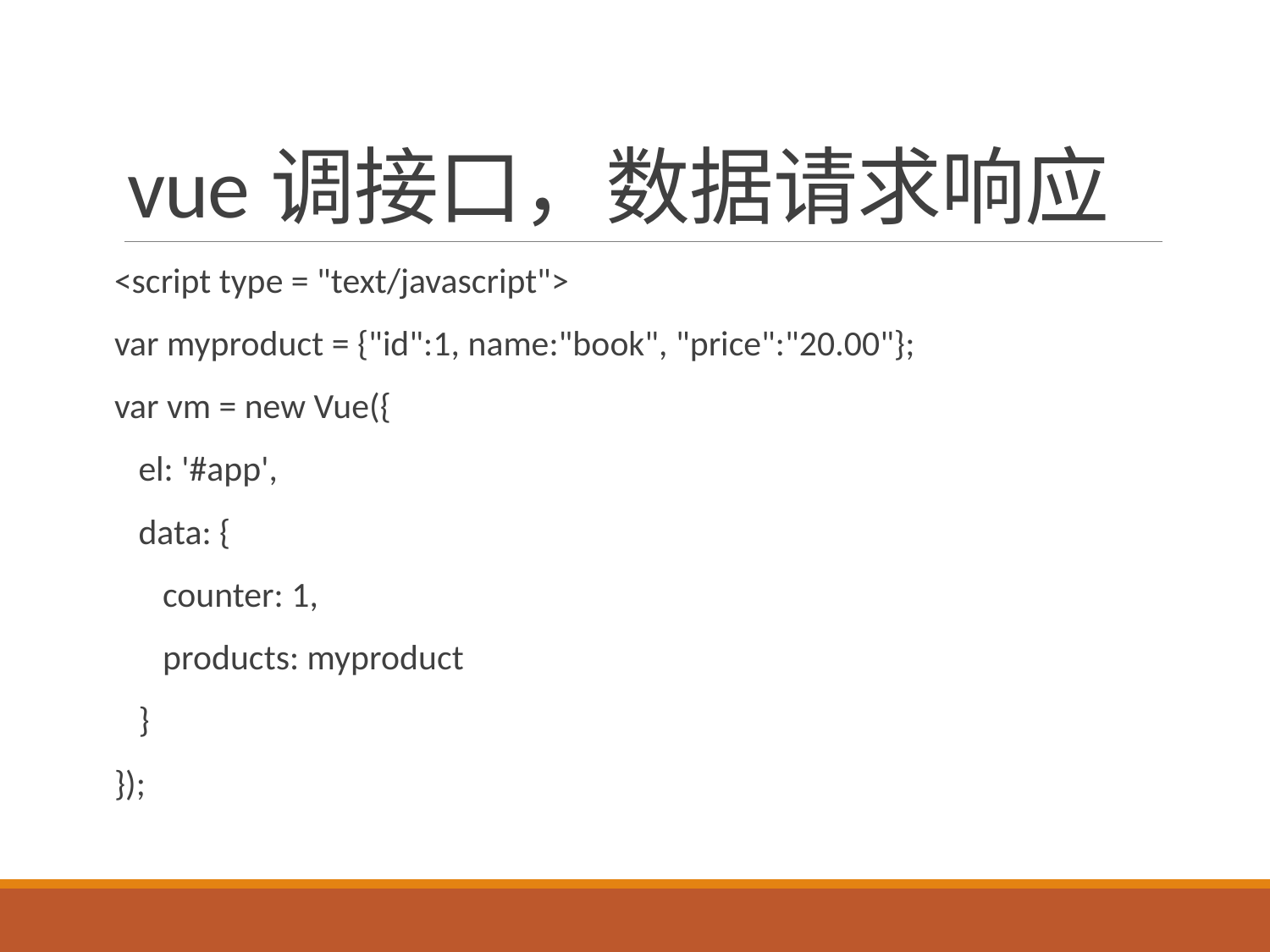

# vue调接口，数据请求响应
<script type = "text/javascript">
var myproduct = {"id":1, name:"book", "price":"20.00"};
var vm = new Vue({
   el: '#app',
   data: {
      counter: 1,
      products: myproduct
   }
});